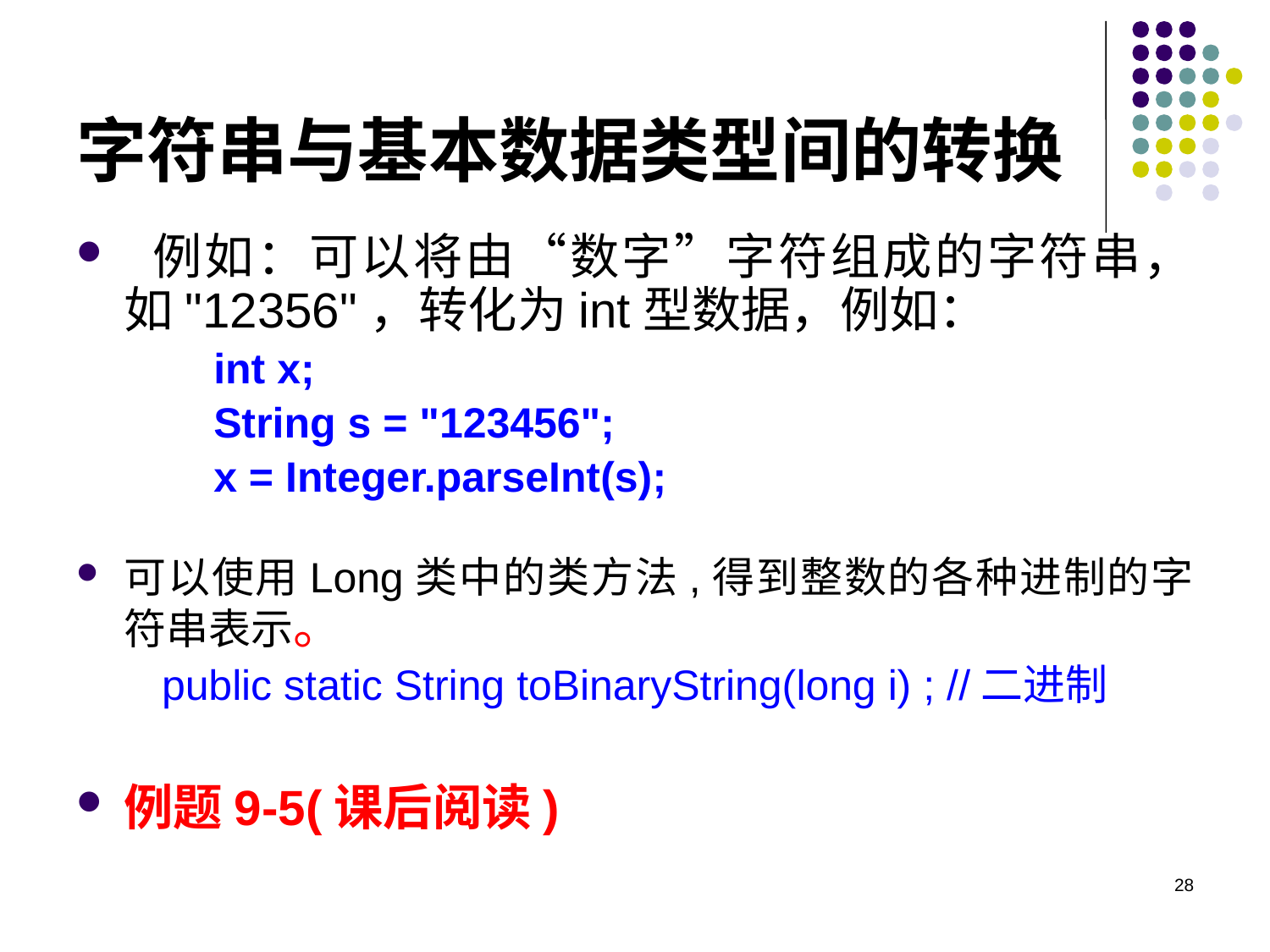

# 字符串与基本数据类型间的转换
 例如：可以将由“数字”字符组成的字符串，如"12356"，转化为int型数据，例如：
int x;
String s = "123456";
x = Integer.parseInt(s);

可以使用Long类中的类方法,得到整数的各种进制的字符串表示。
public static String toBinaryString(long i) ; //二进制

例题9-5(课后阅读)

28